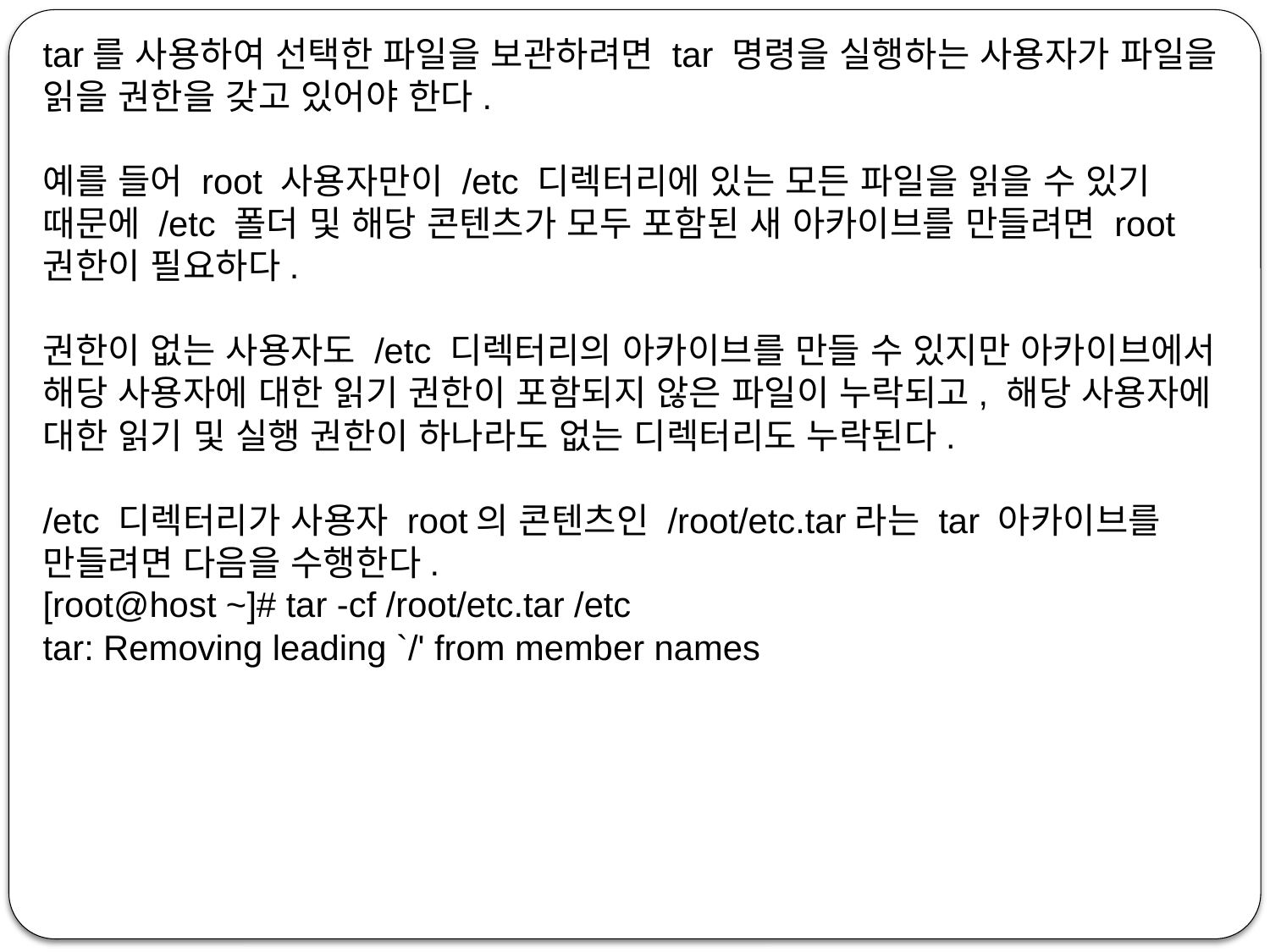

tar를 사용하여 선택한 파일을 보관하려면 tar 명령을 실행하는 사용자가 파일을 읽을 권한을 갖고 있어야 한다.

예를 들어 root 사용자만이 /etc 디렉터리에 있는 모든 파일을 읽을 수 있기 때문에 /etc 폴더 및 해당 콘텐츠가 모두 포함된 새 아카이브를 만들려면 root 권한이 필요하다.

권한이 없는 사용자도 /etc 디렉터리의 아카이브를 만들 수 있지만 아카이브에서 해당 사용자에 대한 읽기 권한이 포함되지 않은 파일이 누락되고, 해당 사용자에 대한 읽기 및 실행 권한이 하나라도 없는 디렉터리도 누락된다.

/etc 디렉터리가 사용자 root의 콘텐츠인 /root/etc.tar라는 tar 아카이브를 만들려면 다음을 수행한다.
[root@host ~]# tar -cf /root/etc.tar /etc
tar: Removing leading `/' from member names